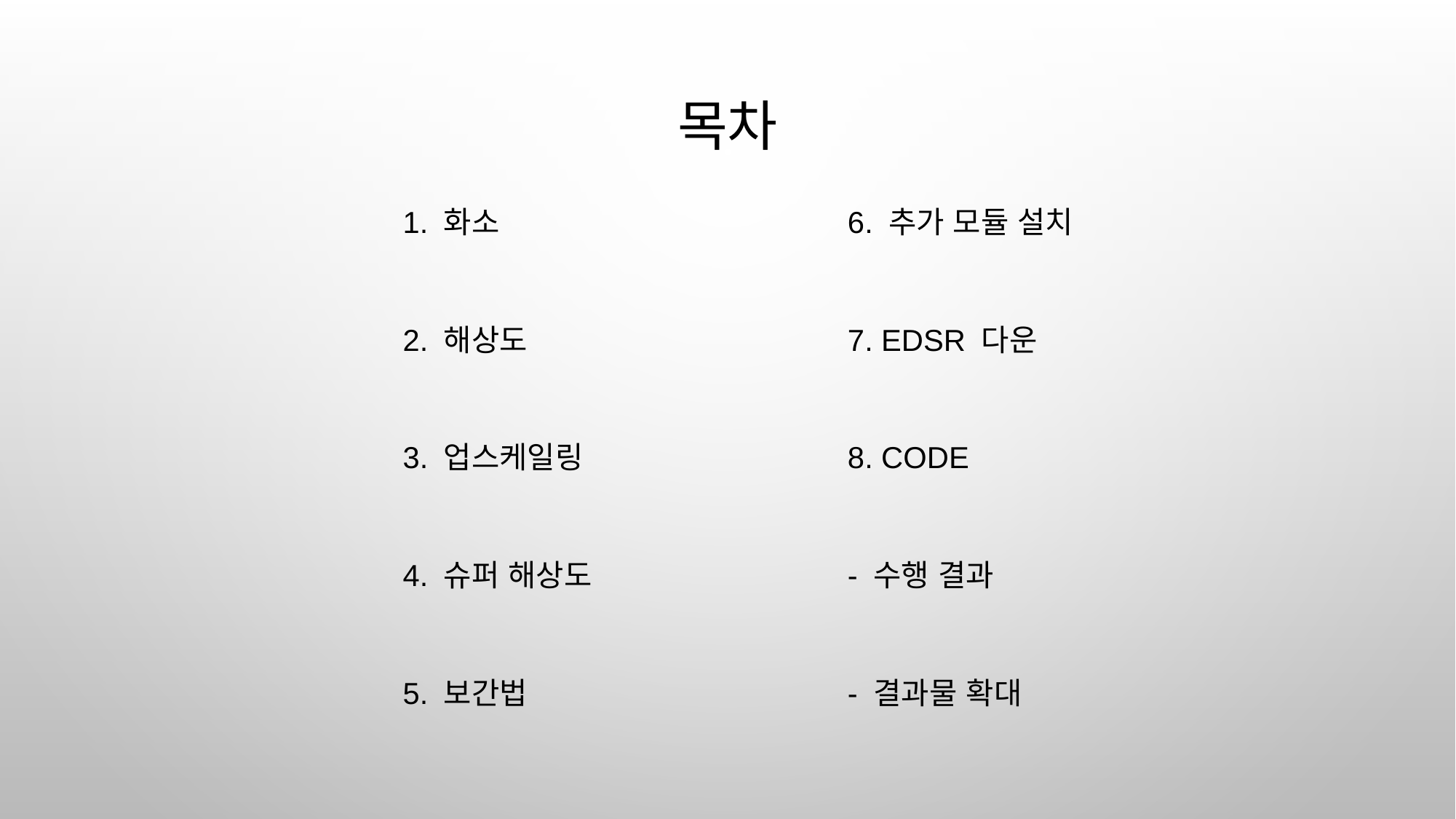

# 목차
6. 추가 모듈 설치

7. Edsr 다운

8. Code

- 수행 결과

- 결과물 확대

1. 화소

2. 해상도

3. 업스케일링

4. 슈퍼 해상도

5. 보간법